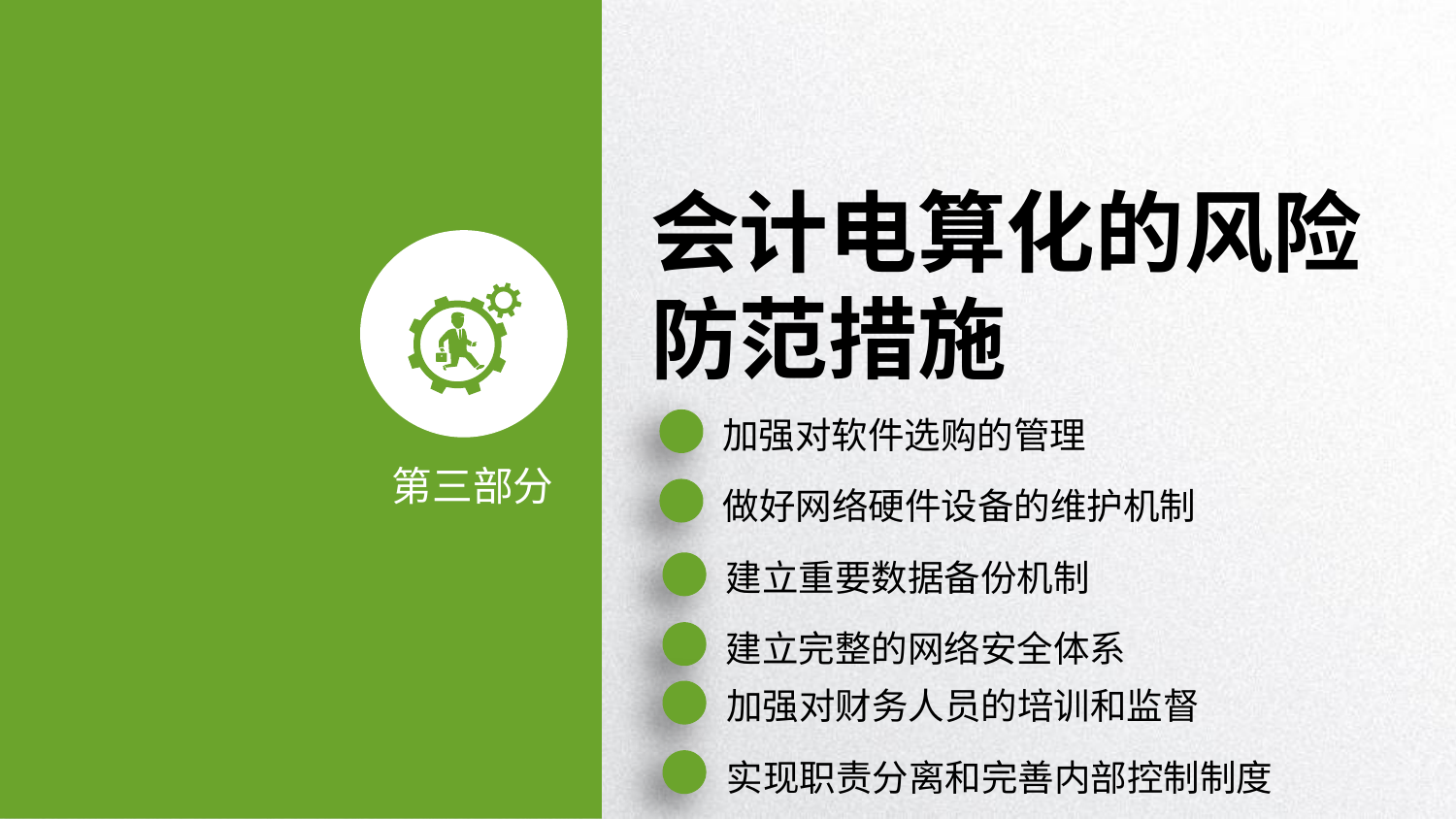

会计电算化的风险防范措施

加强对软件选购的管理

第三部分
做好网络硬件设备的维护机制

建立重要数据备份机制

建立完整的网络安全体系

加强对财务人员的培训和监督

实现职责分离和完善内部控制制度